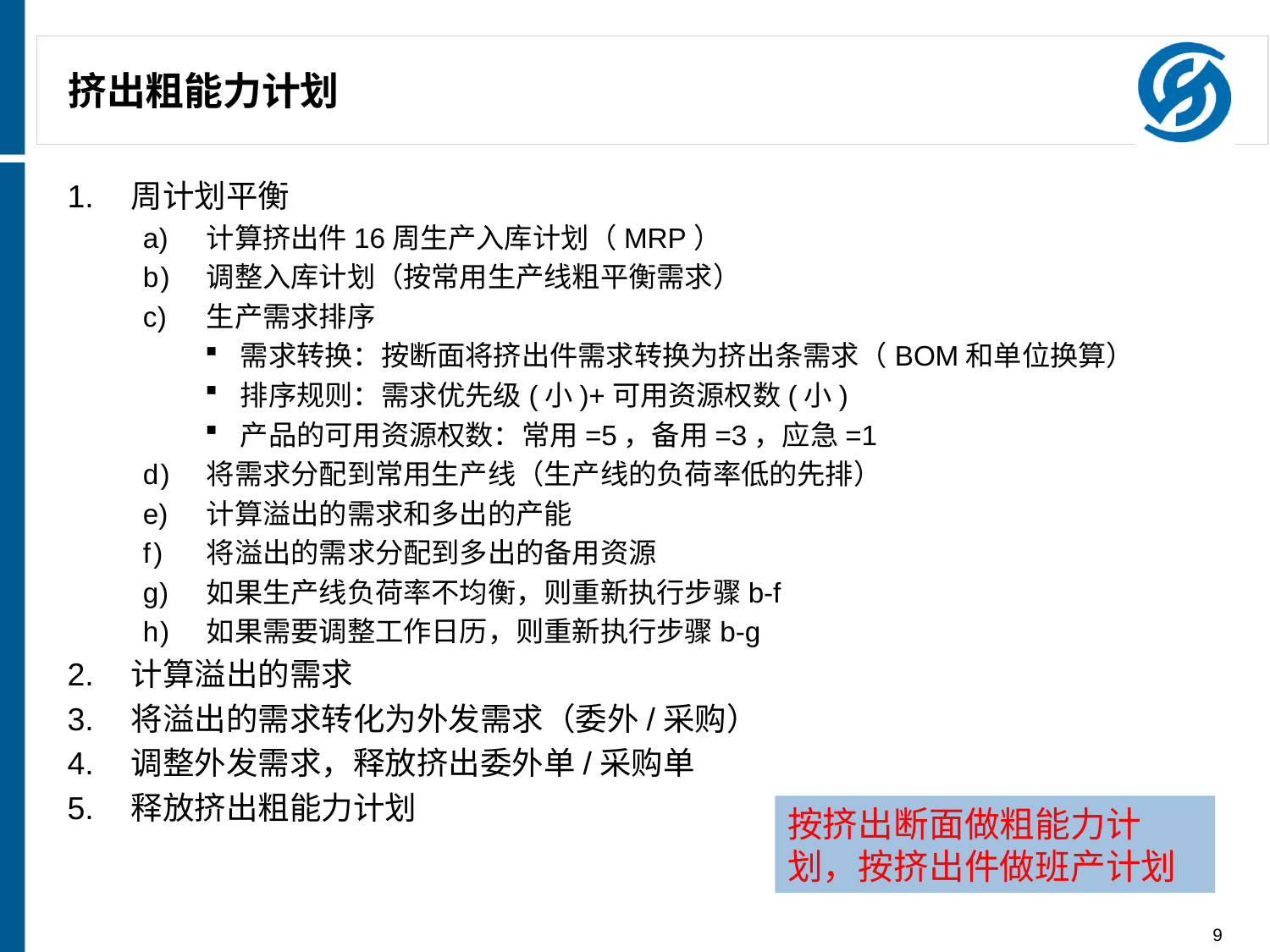

# 挤出粗能力计划
周计划平衡
计算挤出件16周生产入库计划（MRP）
调整入库计划（按常用生产线粗平衡需求）
生产需求排序
需求转换：按断面将挤出件需求转换为挤出条需求（BOM和单位换算）
排序规则：需求优先级(小)+可用资源权数(小)
产品的可用资源权数：常用=5，备用=3，应急=1
将需求分配到常用生产线（生产线的负荷率低的先排）
计算溢出的需求和多出的产能
将溢出的需求分配到多出的备用资源
如果生产线负荷率不均衡，则重新执行步骤b-f
如果需要调整工作日历，则重新执行步骤b-g
计算溢出的需求
将溢出的需求转化为外发需求（委外/采购）
调整外发需求，释放挤出委外单/采购单
释放挤出粗能力计划
按挤出断面做粗能力计划，按挤出件做班产计划
9